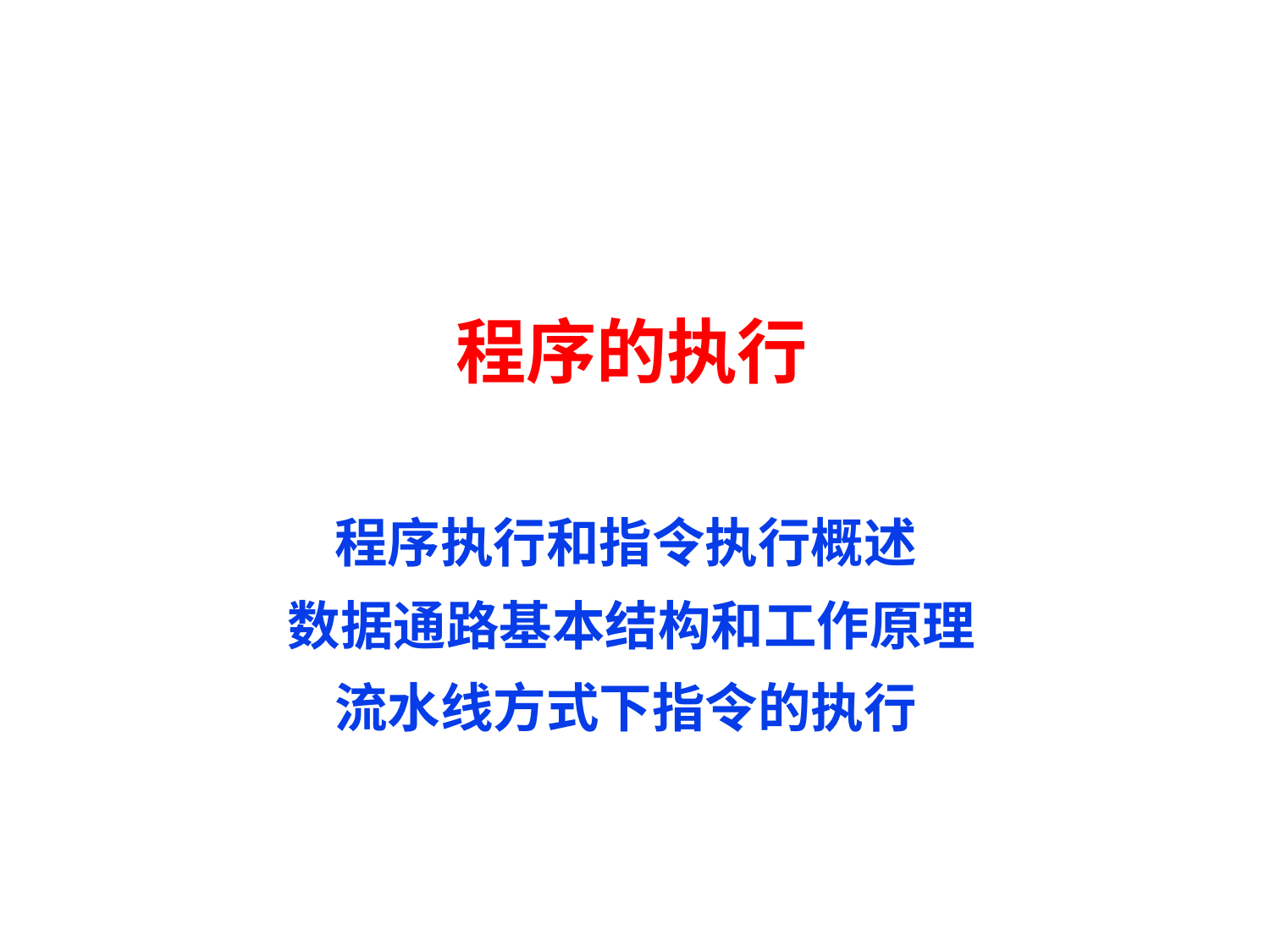

程序的执行
程序执行和指令执行概述
数据通路基本结构和工作原理
流水线方式下指令的执行